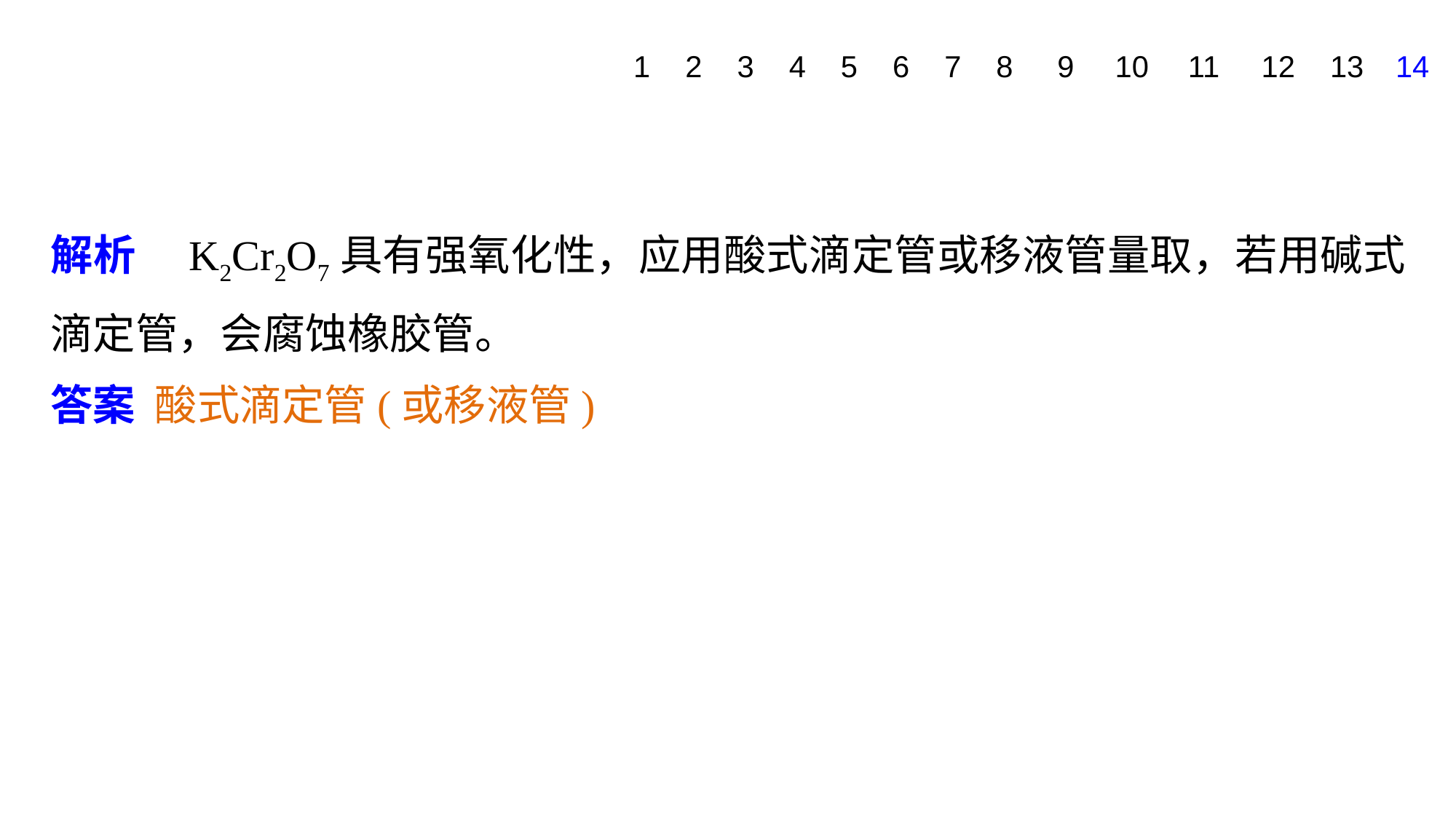

1
2
3
4
5
6
7
8
9
10
11
12
13
14
解析　K2Cr2O7具有强氧化性，应用酸式滴定管或移液管量取，若用碱式滴定管，会腐蚀橡胶管。
答案  酸式滴定管(或移液管)